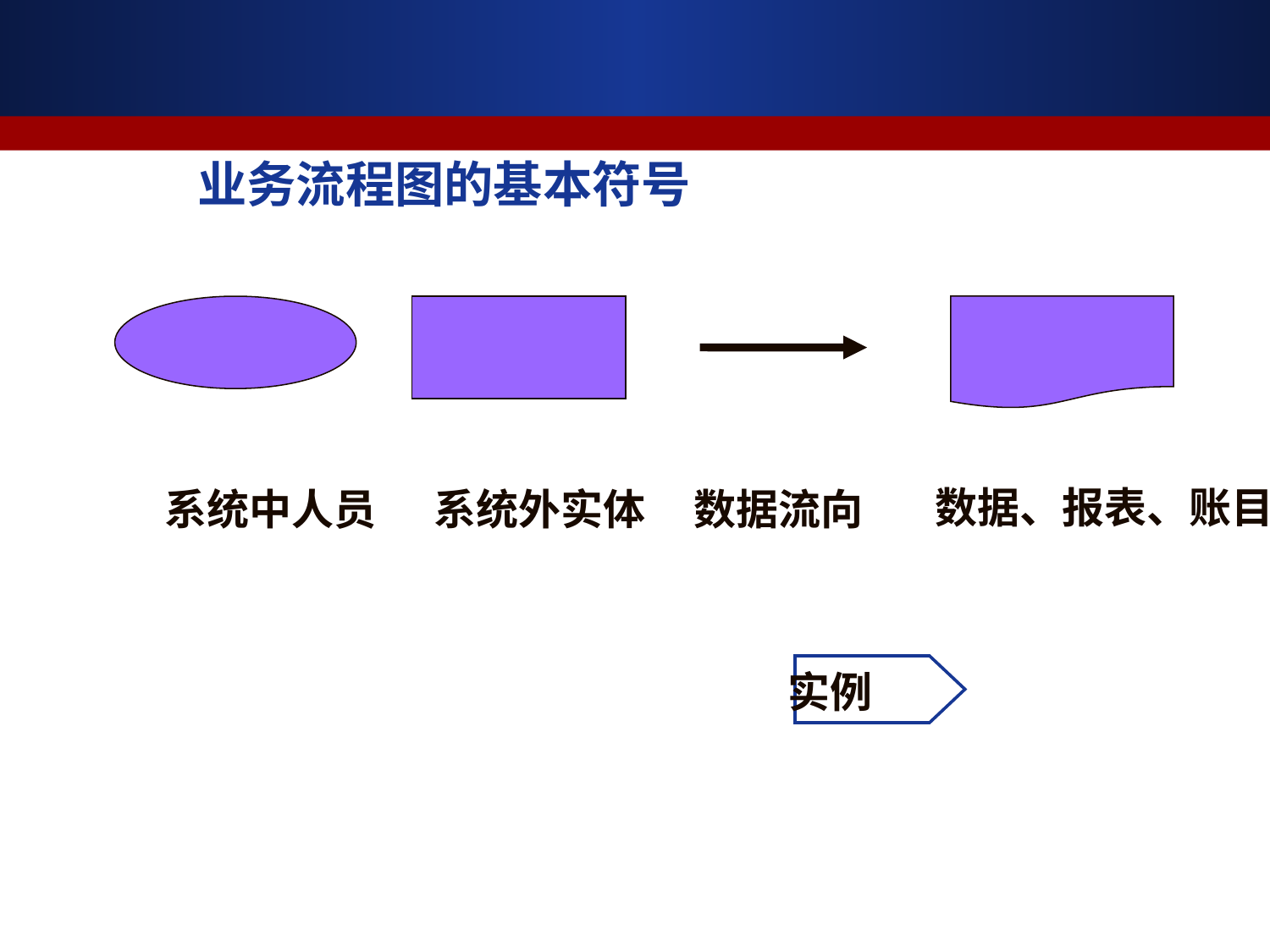

业务流程图的基本符号

系统中人员
系统外实体
数据流向
数据、报表、账目
实例